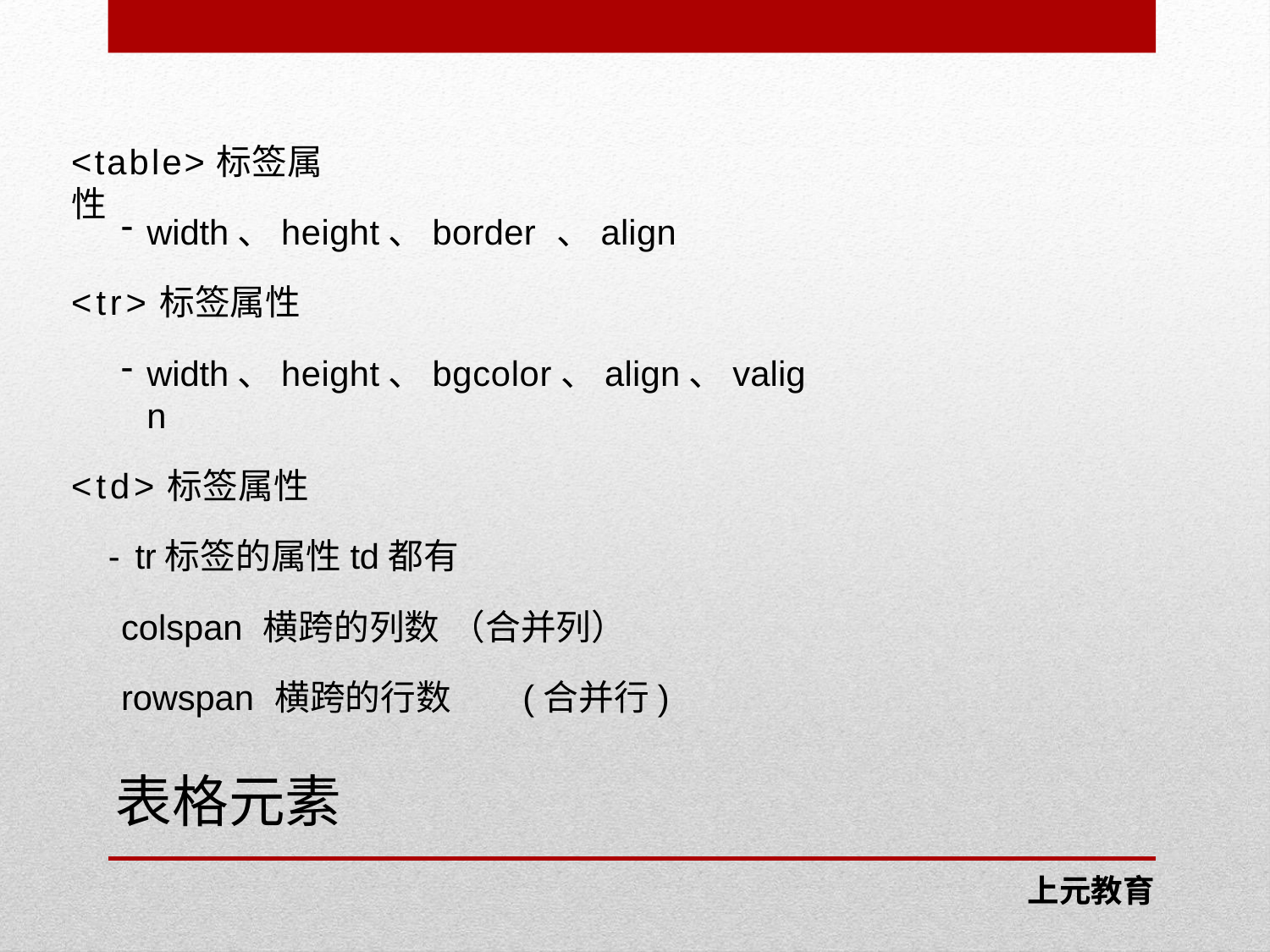

# <table>标签属性
width、height、border 、align
<tr>标签属性
width、height、bgcolor、align、valign
<td>标签属性
- tr标签的属性td都有
colspan 横跨的列数 （合并列）
rowspan 横跨的行数	(合并行)
表格元素

             上元教育